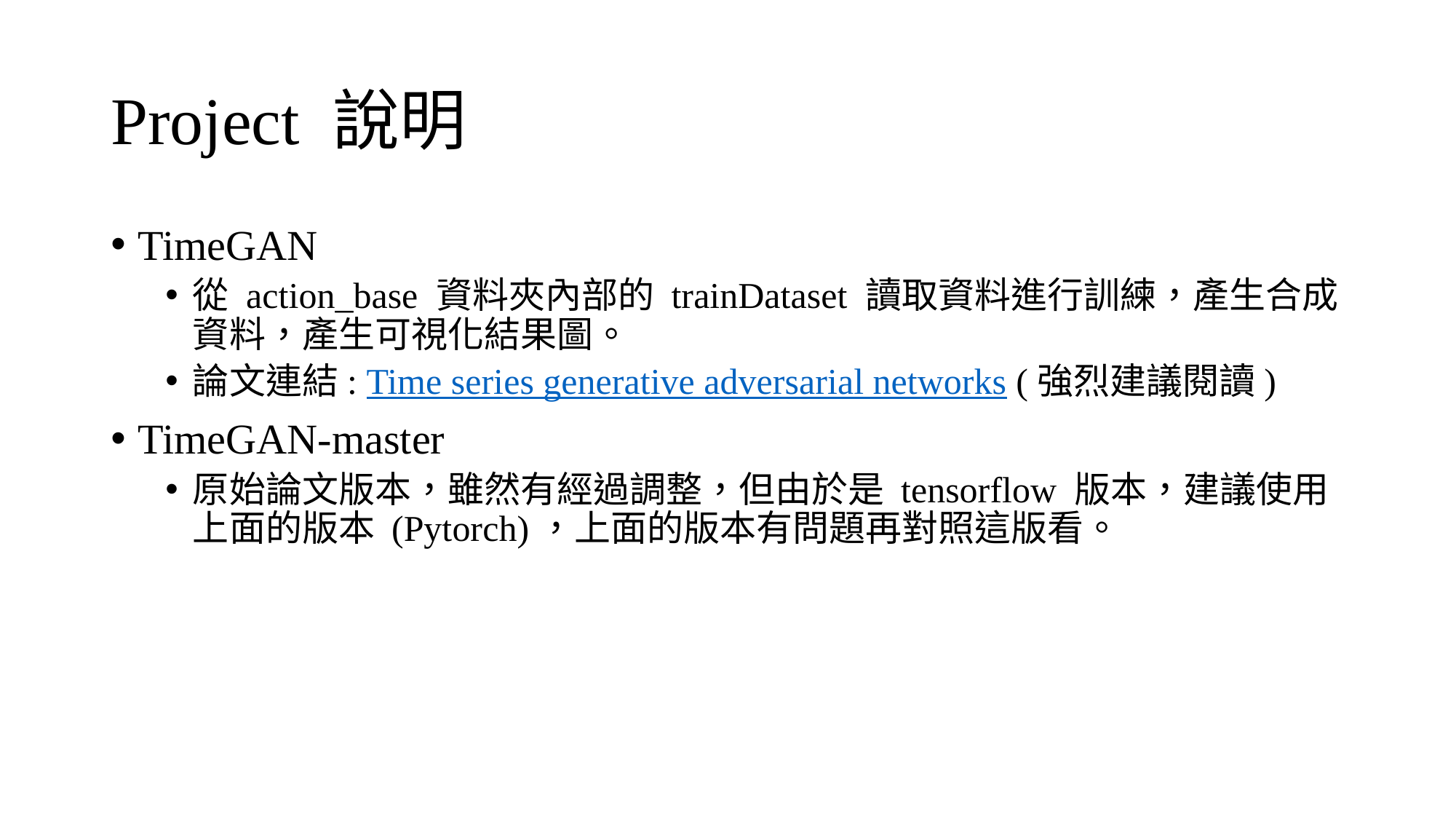

# Project 說明
TimeGAN
從 action_base 資料夾內部的 trainDataset 讀取資料進行訓練，產生合成資料，產生可視化結果圖。
論文連結: Time series generative adversarial networks (強烈建議閱讀)
TimeGAN-master
原始論文版本，雖然有經過調整，但由於是 tensorflow 版本，建議使用上面的版本 (Pytorch)，上面的版本有問題再對照這版看。